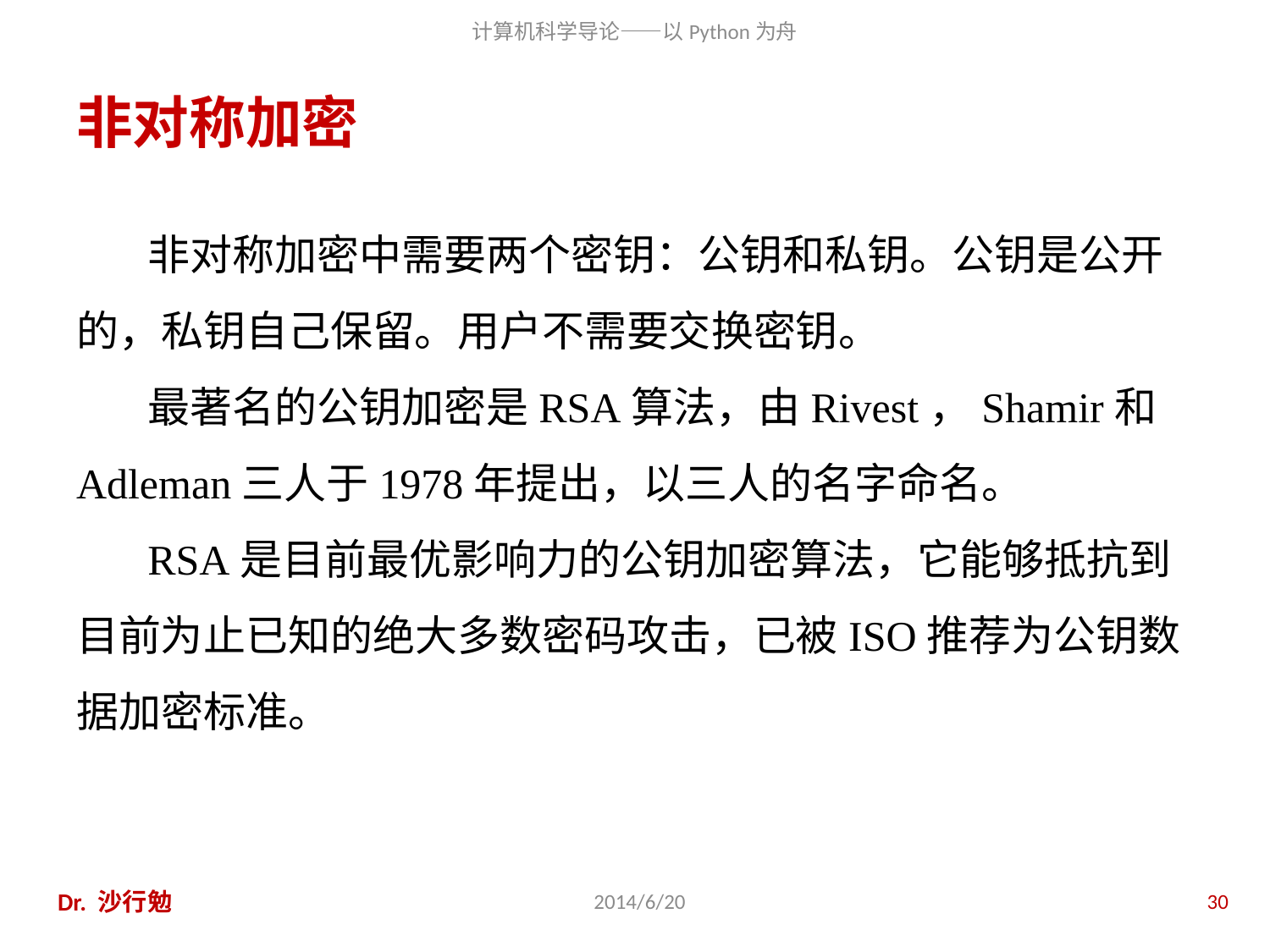

# 非对称加密
非对称加密中需要两个密钥：公钥和私钥。公钥是公开的，私钥自己保留。用户不需要交换密钥。
最著名的公钥加密是RSA算法，由Rivest，Shamir和Adleman三人于1978年提出，以三人的名字命名。
RSA是目前最优影响力的公钥加密算法，它能够抵抗到目前为止已知的绝大多数密码攻击，已被ISO推荐为公钥数据加密标准。
Dr. 沙行勉
2014/6/20
30